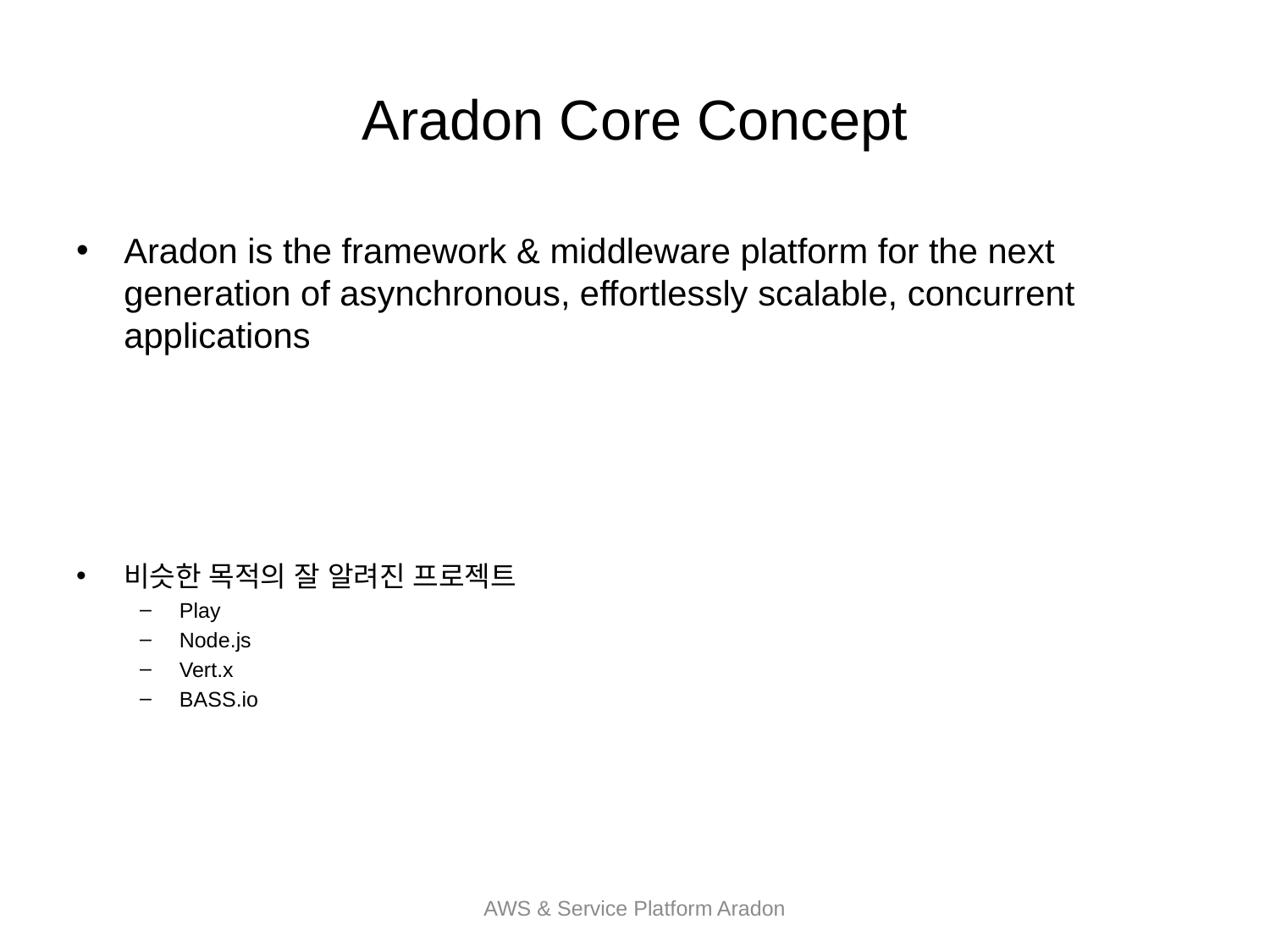

# Aradon Core Concept
Aradon is the framework & middleware platform for the next generation of asynchronous, effortlessly scalable, concurrent applications

비슷한 목적의 잘 알려진 프로젝트
Play
Node.js
Vert.x
BASS.io
AWS & Service Platform Aradon